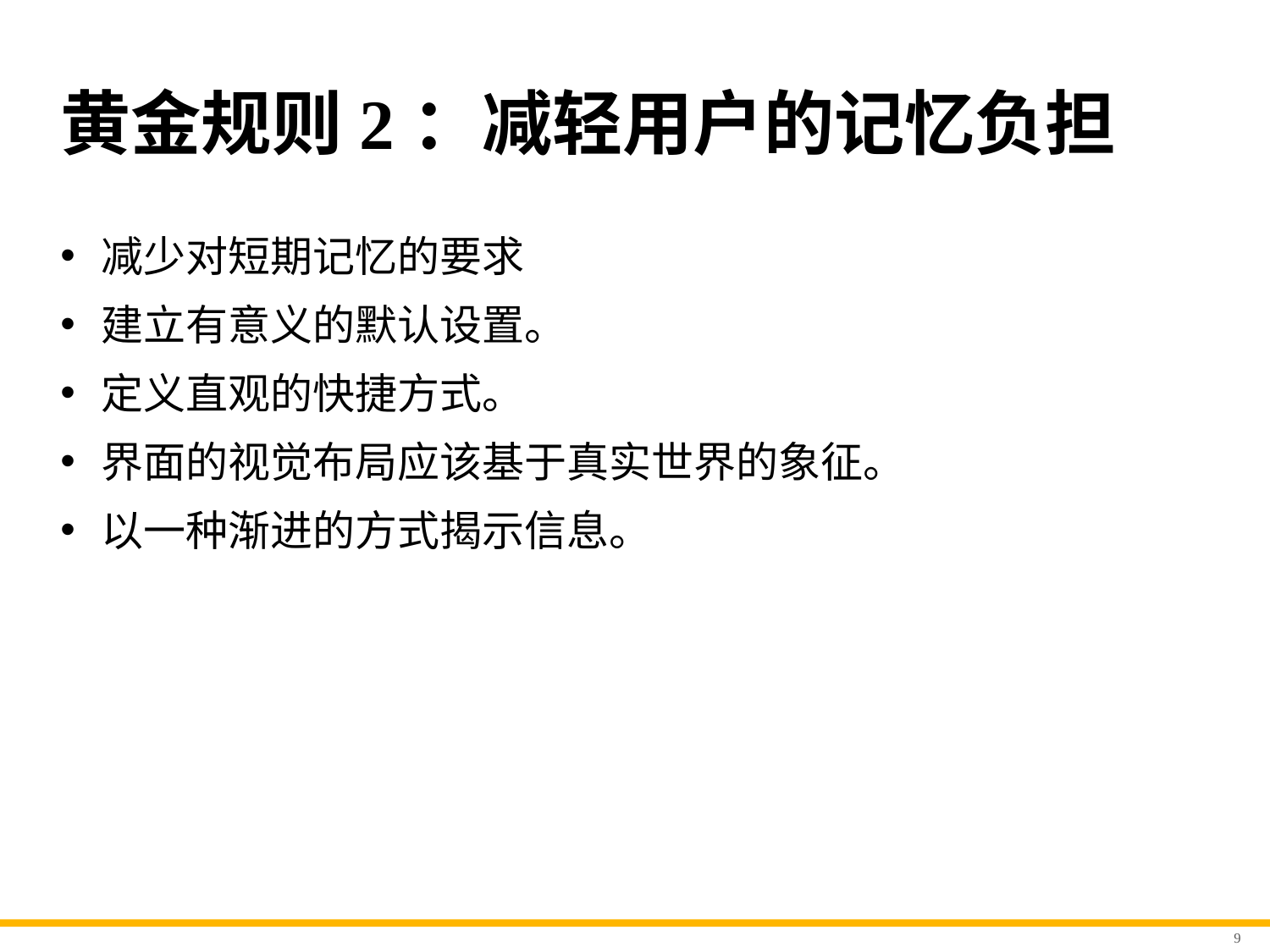

# 黄金规则2：减轻用户的记忆负担
减少对短期记忆的要求
建立有意义的默认设置。
定义直观的快捷方式。
界面的视觉布局应该基于真实世界的象征。
以一种渐进的方式揭示信息。
9